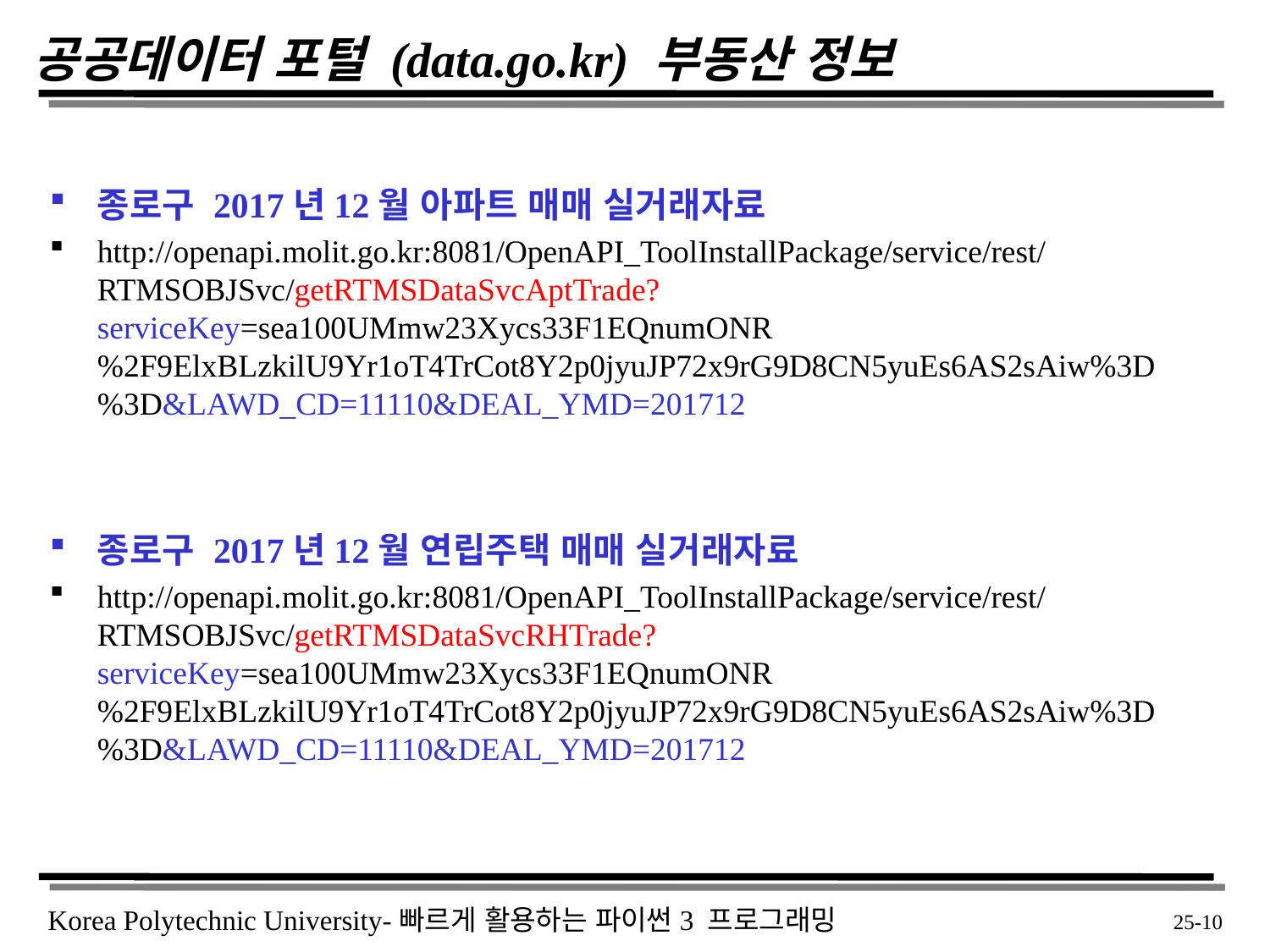

# 공공데이터 포털 (data.go.kr) 부동산 정보

종로구 2017년12월 아파트 매매 실거래자료
http://openapi.molit.go.kr:8081/OpenAPI_ToolInstallPackage/service/rest/RTMSOBJSvc/getRTMSDataSvcAptTrade?serviceKey=sea100UMmw23Xycs33F1EQnumONR%2F9ElxBLzkilU9Yr1oT4TrCot8Y2p0jyuJP72x9rG9D8CN5yuEs6AS2sAiw%3D%3D&LAWD_CD=11110&DEAL_YMD=201712

종로구 2017년12월 연립주택 매매 실거래자료
http://openapi.molit.go.kr:8081/OpenAPI_ToolInstallPackage/service/rest/RTMSOBJSvc/getRTMSDataSvcRHTrade?serviceKey=sea100UMmw23Xycs33F1EQnumONR%2F9ElxBLzkilU9Yr1oT4TrCot8Y2p0jyuJP72x9rG9D8CN5yuEs6AS2sAiw%3D%3D&LAWD_CD=11110&DEAL_YMD=201712

 25-10